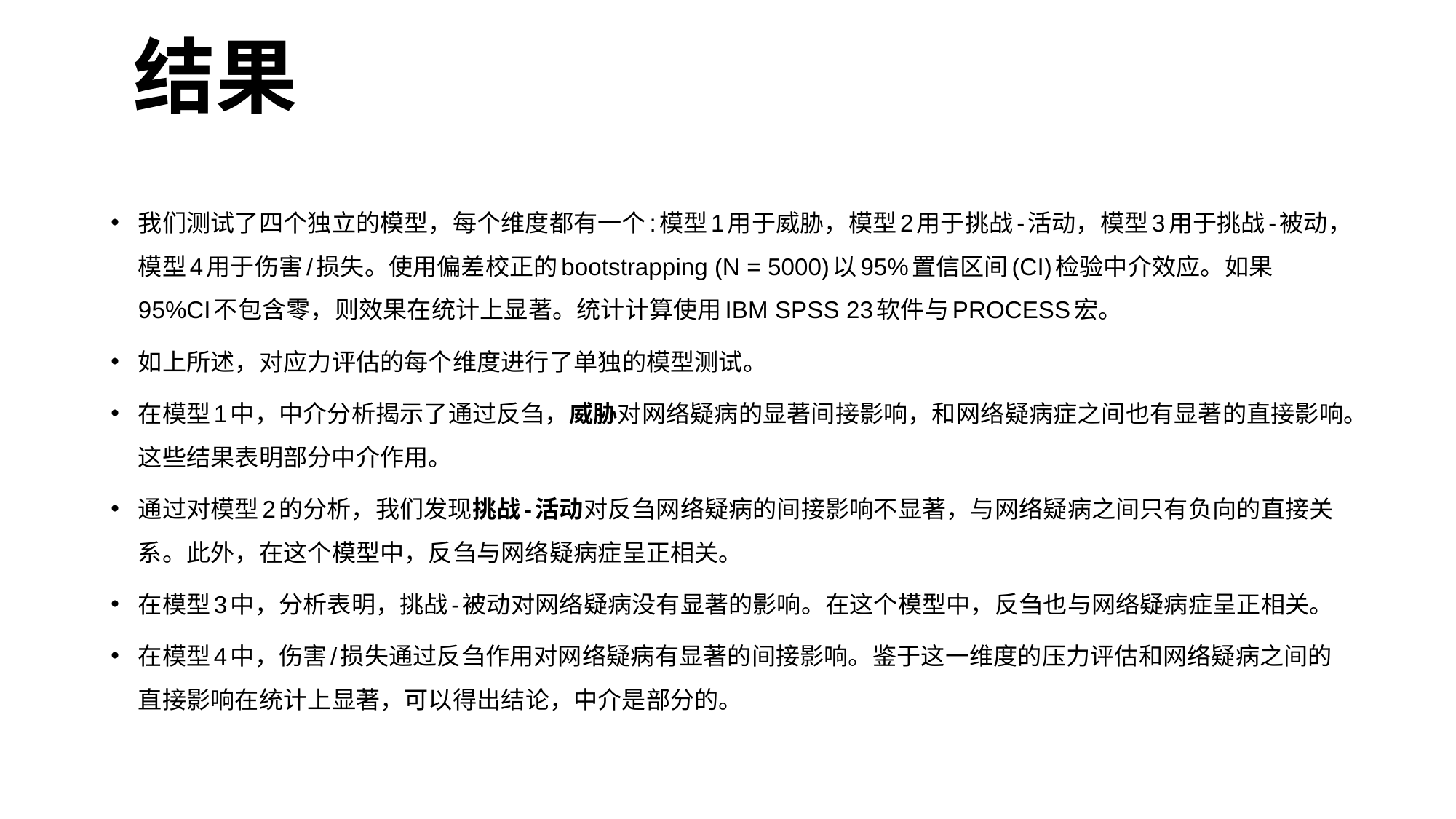

# 结果
我们测试了四个独立的模型，每个维度都有一个:模型1用于威胁，模型2用于挑战-活动，模型3用于挑战-被动，模型4用于伤害/损失。使用偏差校正的bootstrapping (N = 5000)以95%置信区间(CI)检验中介效应。如果95%CI不包含零，则效果在统计上显著。统计计算使用IBM SPSS 23软件与PROCESS宏。
如上所述，对应力评估的每个维度进行了单独的模型测试。
在模型1中，中介分析揭示了通过反刍，威胁对网络疑病的显著间接影响，和网络疑病症之间也有显著的直接影响。这些结果表明部分中介作用。
通过对模型2的分析，我们发现挑战-活动对反刍网络疑病的间接影响不显著，与网络疑病之间只有负向的直接关系。此外，在这个模型中，反刍与网络疑病症呈正相关。
在模型3中，分析表明，挑战-被动对网络疑病没有显著的影响。在这个模型中，反刍也与网络疑病症呈正相关。
在模型4中，伤害/损失通过反刍作用对网络疑病有显著的间接影响。鉴于这一维度的压力评估和网络疑病之间的直接影响在统计上显著，可以得出结论，中介是部分的。